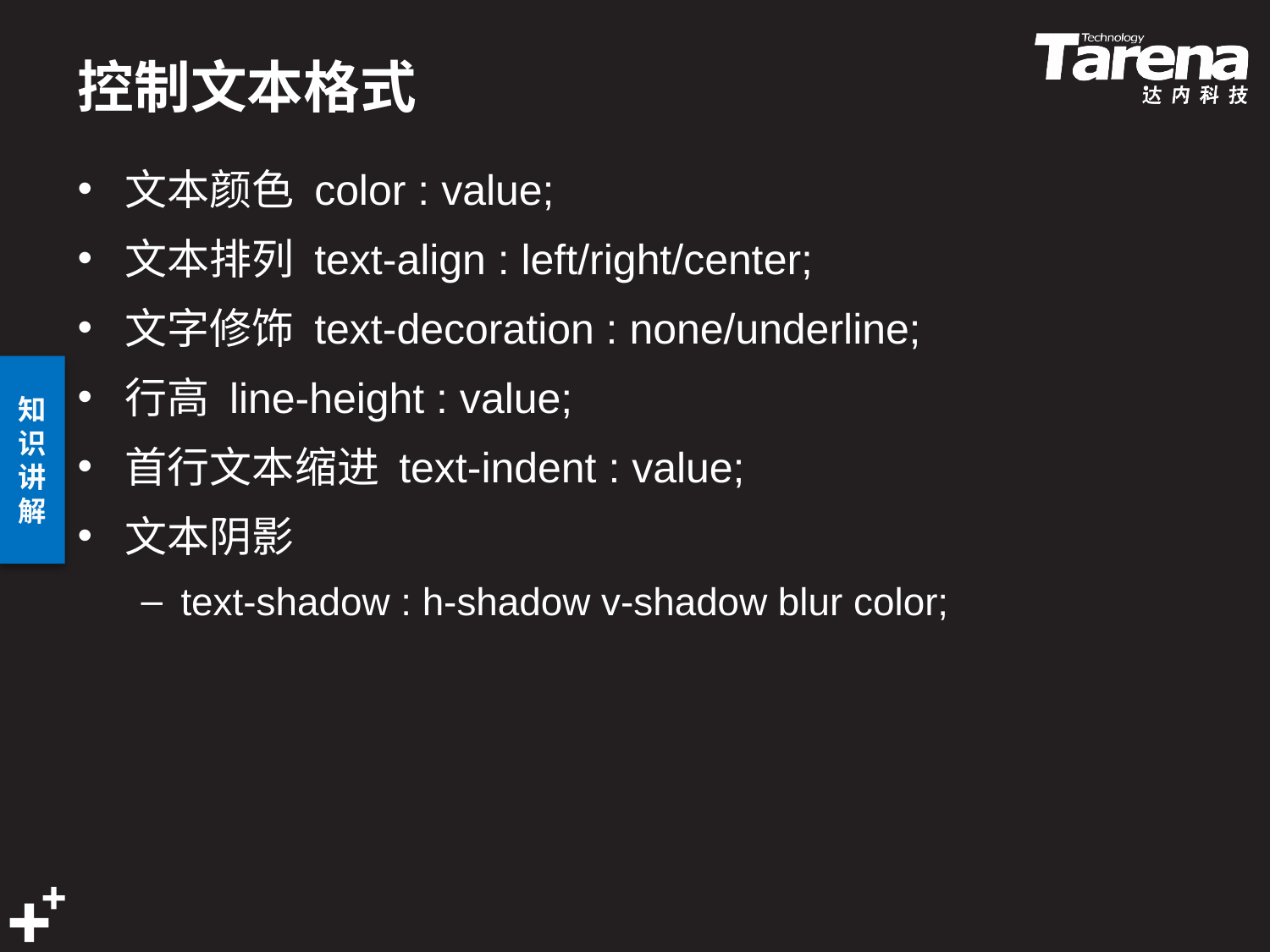

# 控制文本格式
文本颜色 color : value;
文本排列 text-align : left/right/center;
文字修饰 text-decoration : none/underline;
行高 line-height : value;
首行文本缩进 text-indent : value;
文本阴影
text-shadow : h-shadow v-shadow blur color;